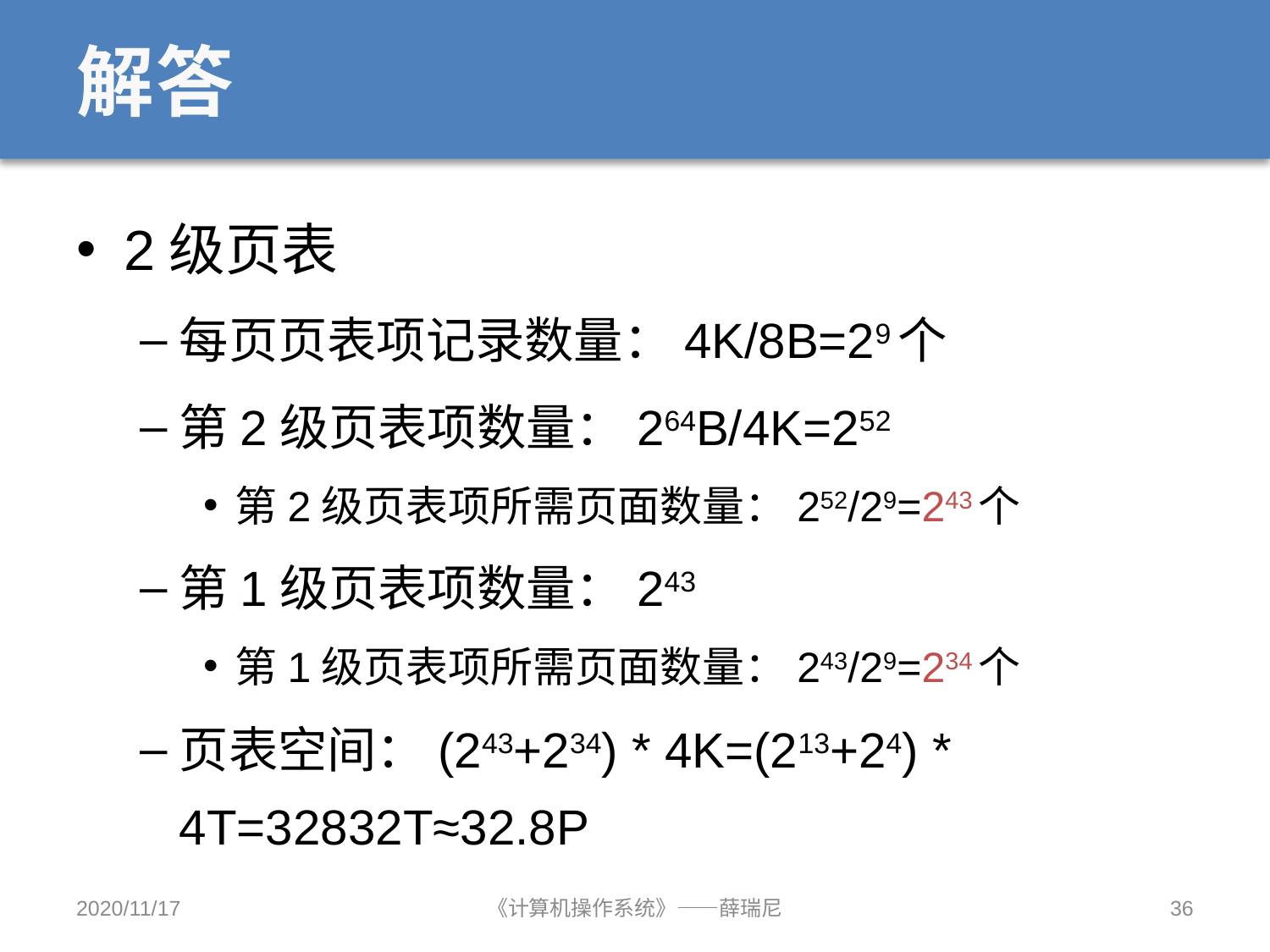

# 解答
2级页表
每页页表项记录数量：4K/8B=29个
第2级页表项数量：264B/4K=252
第2级页表项所需页面数量：252/29=243个
第1级页表项数量：243
第1级页表项所需页面数量：243/29=234个
页表空间：(243+234) * 4K=(213+24) * 4T=32832T≈32.8P
2020/11/17
《计算机操作系统》——薛瑞尼
36